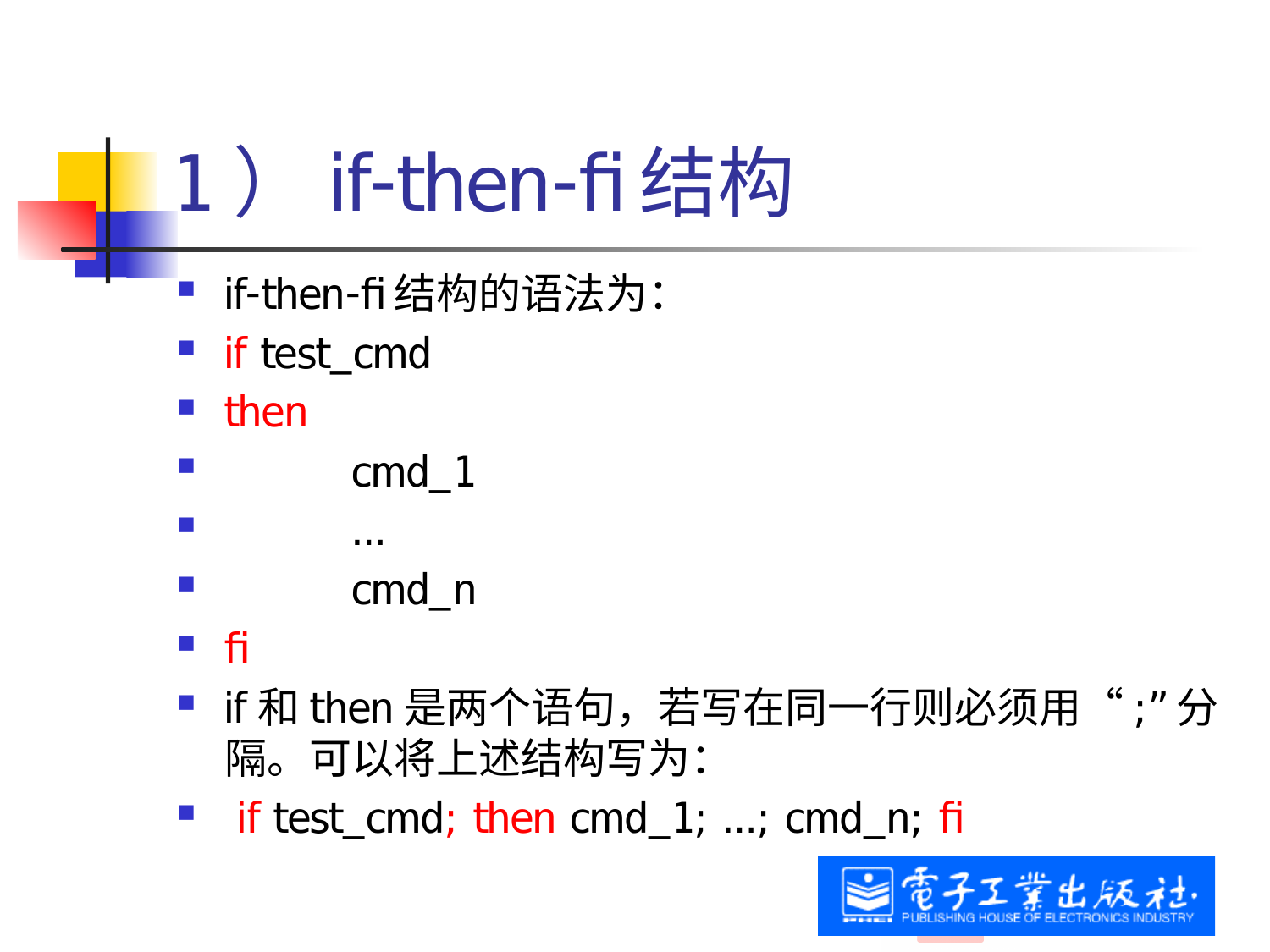

# 1）if-then-fi结构
if-then-fi结构的语法为：
if test_cmd
then
	cmd_1
	…
	cmd_n
fi
if和then是两个语句，若写在同一行则必须用“;”分隔。可以将上述结构写为：
 if test_cmd; then cmd_1; …; cmd_n; fi